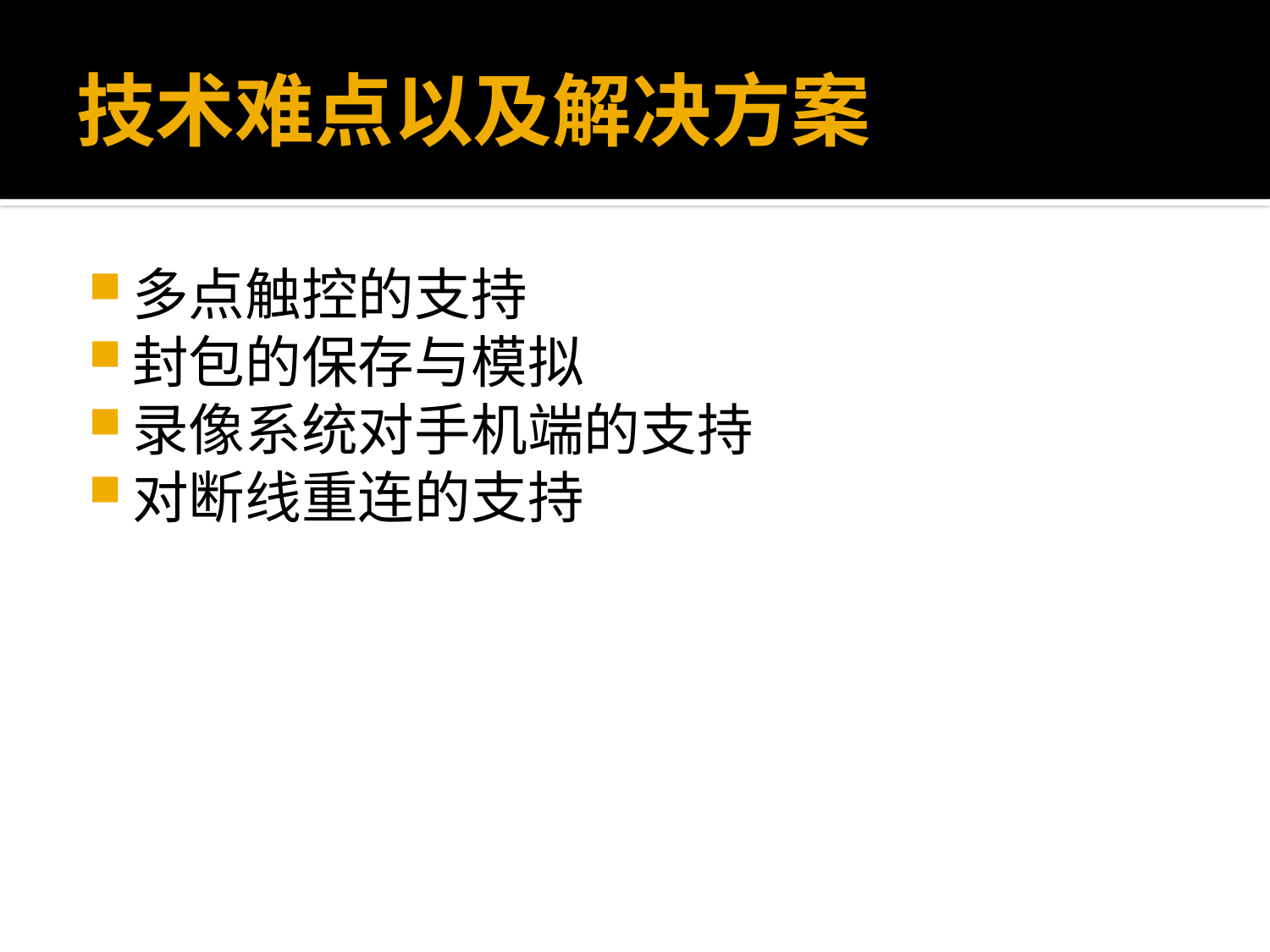

# 技术难点以及解决方案
多点触控的支持
封包的保存与模拟
录像系统对手机端的支持
对断线重连的支持